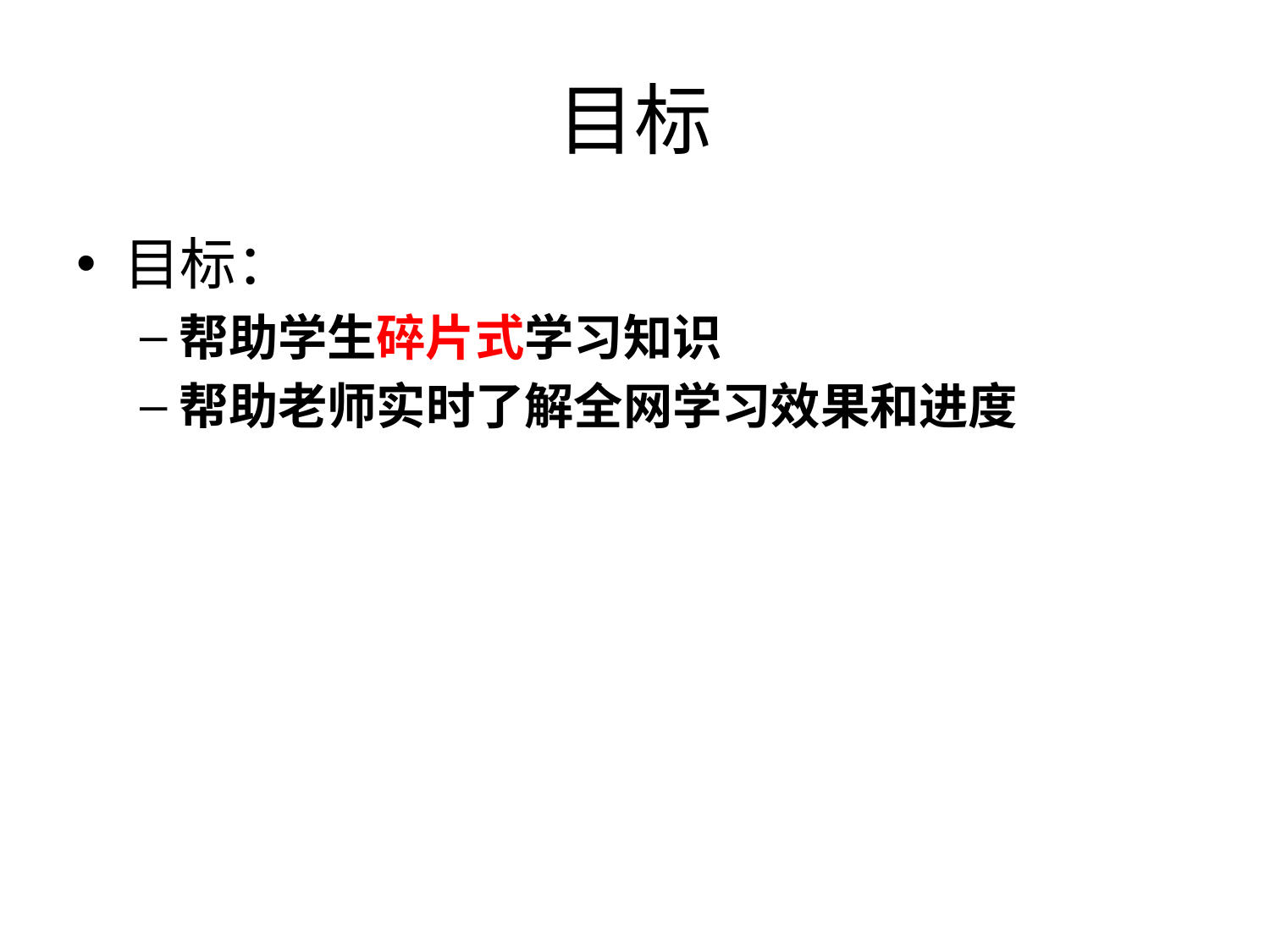

# 目标
目标：
帮助学生碎片式学习知识
帮助老师实时了解全网学习效果和进度